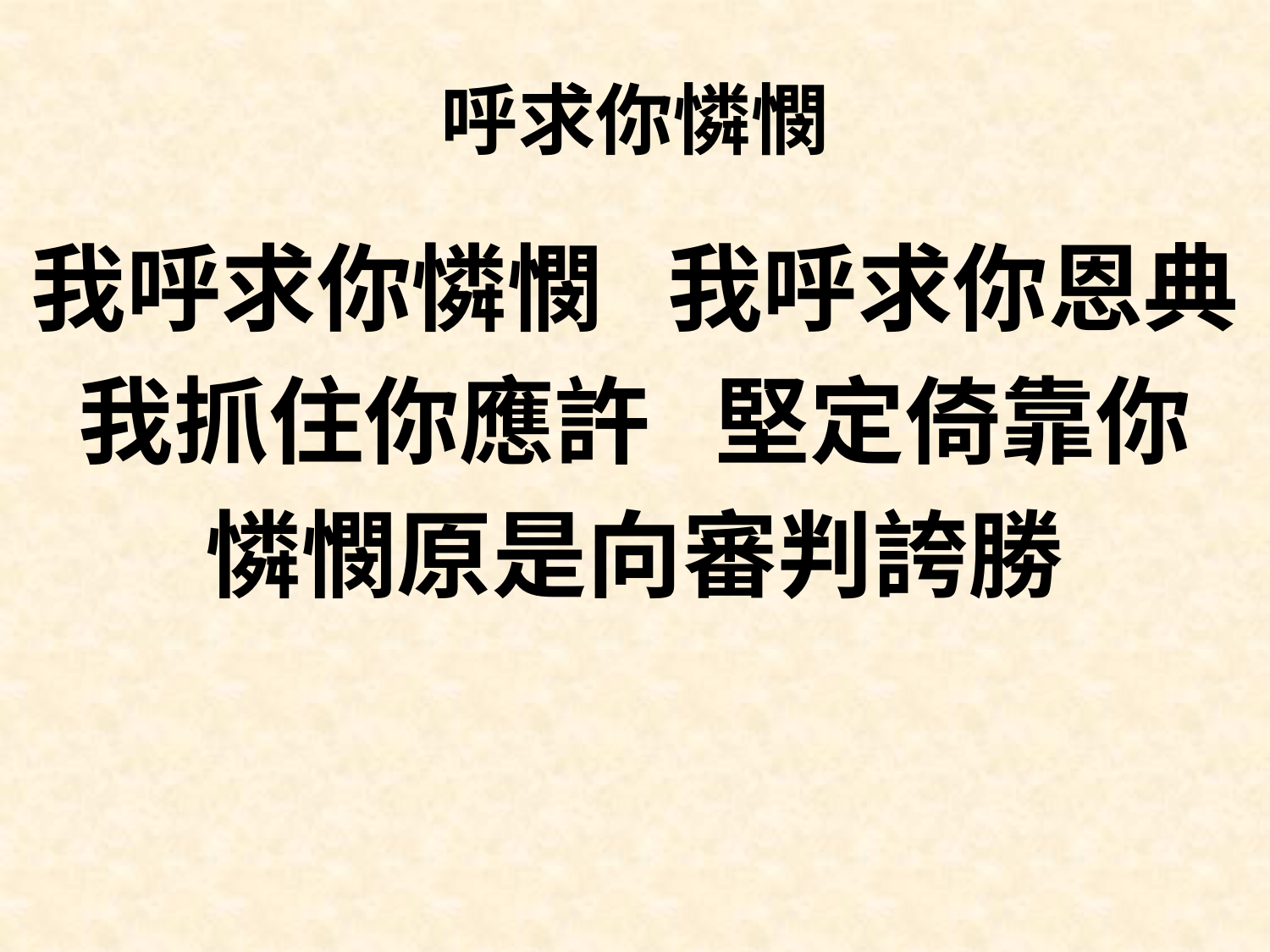

# 呼求你憐憫
我呼求你憐憫   我呼求你恩典
我抓住你應許   堅定倚靠你
憐憫原是向審判誇勝